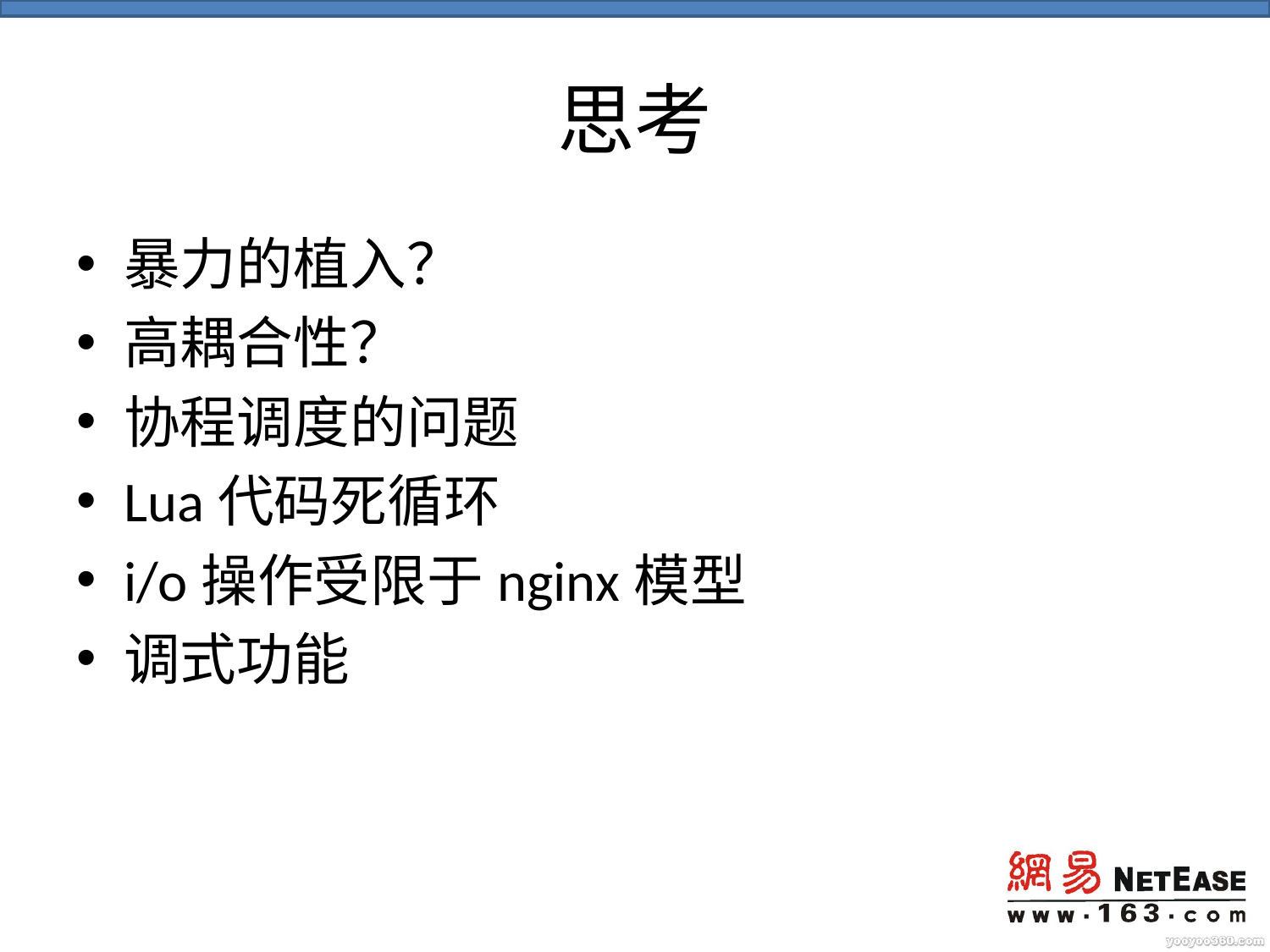

# 思考
暴力的植入？
高耦合性？
协程调度的问题
Lua代码死循环
i/o操作受限于nginx模型
调式功能